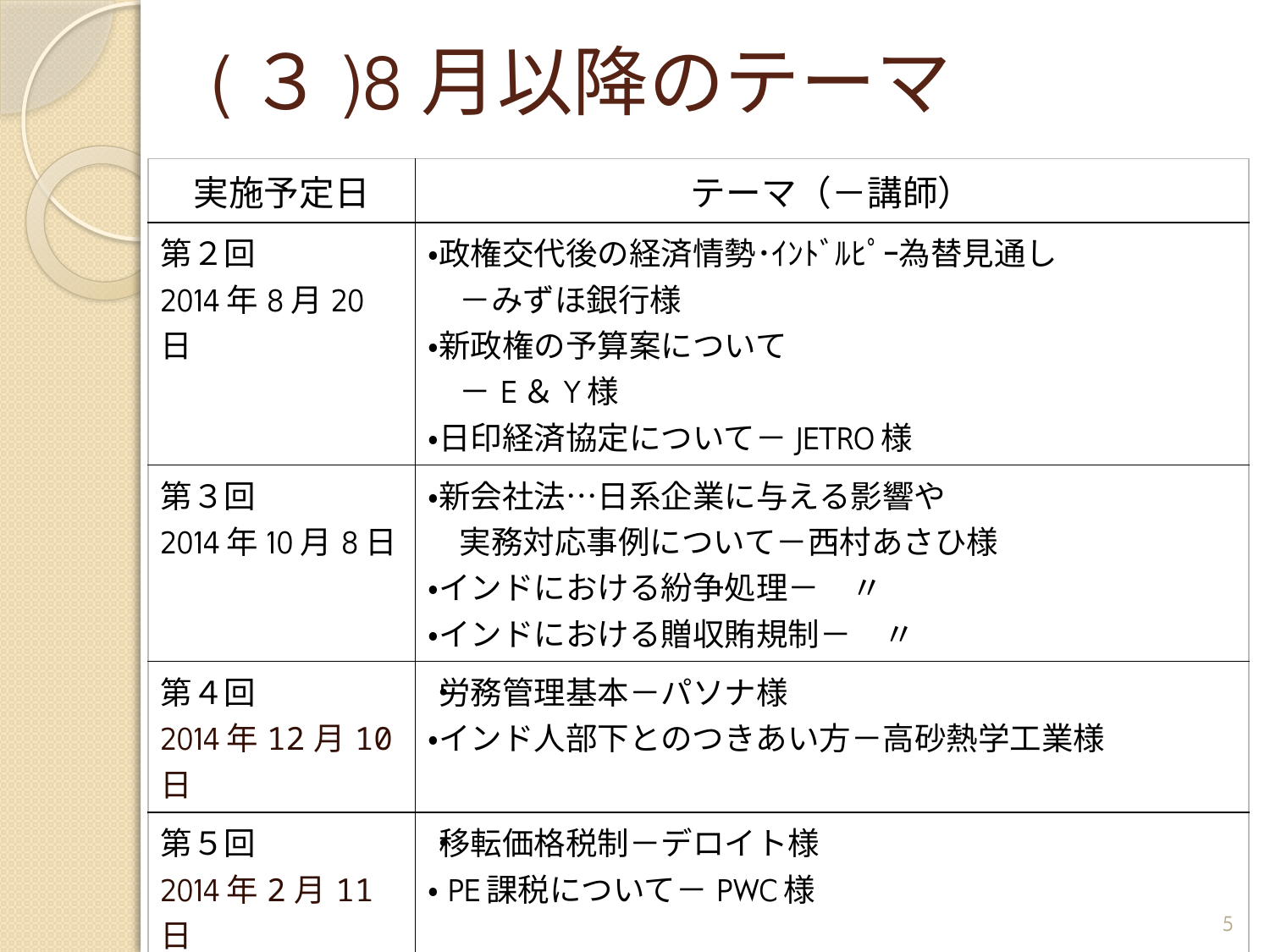

# (３)8月以降のテーマ
| 実施予定日 | テーマ（－講師） |
| --- | --- |
| 第２回 2014年8月20日 | ・政権交代後の経済情勢･ｲﾝﾄﾞﾙﾋﾟｰ為替見通し 　－みずほ銀行様 ・新政権の予算案について 　－E＆Y様 ・日印経済協定について－JETRO様 |
| 第３回 2014年10月8日 | ・新会社法…日系企業に与える影響や 　実務対応事例について－西村あさひ様 ・インドにおける紛争処理－　〃 ・インドにおける贈収賄規制－　〃 |
| 第４回 2014年12月10日 | ・労務管理基本－パソナ様 ・インド人部下とのつきあい方－高砂熱学工業様 |
| 第５回 2014年2月11日 | ・移転価格税制－デロイト様 ・PE課税について－PWC様 |
| 第６回 2014年4月8日 | ・インドにおける資金調達手法－三菱東京UFJ銀行様 ・インド予算案－E&Y様 ・来年度のすすめ方－委員長 |
5